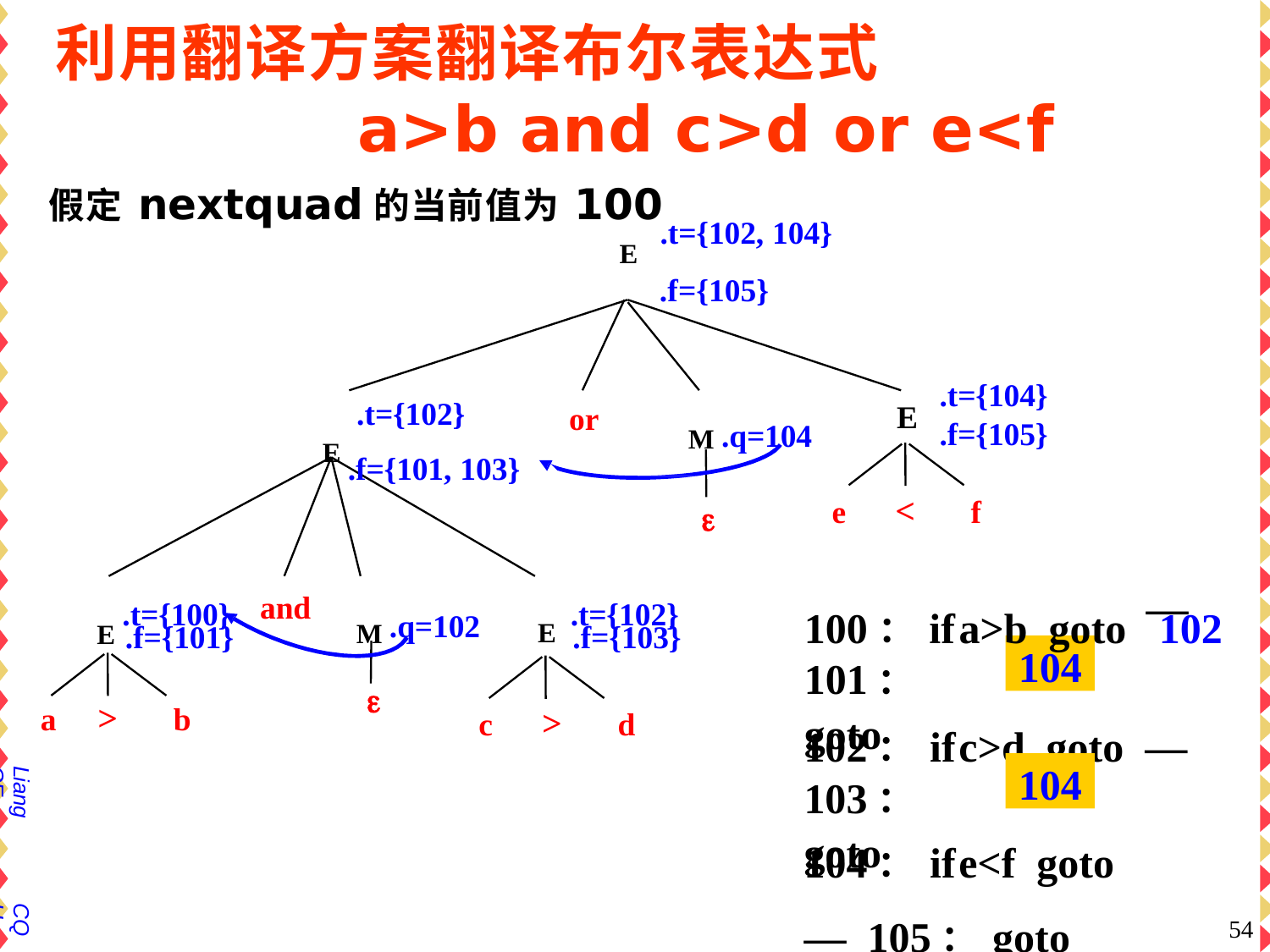

# 利用翻译方案翻译布尔表达式
a>b and c>d or e<f
假定nextquad的当前值为100
E	.t={102, 104}
.f={105}

.t={104}
.f={105}
.t={102}
E
or
M .q=104
E .f={101, 103}

e	<	f
ε
E .t={100}
E .t={102}
100：if	a>b	goto	102
and
—
M .q=102

.f={101}
.f={103}
101：goto
104
—

ε
a	>	b
102：if	c>d	goto	—
c	>	d
103：goto
104
—
Liang GE
104：if	e<f	goto	—  105：goto	—
CQU
54